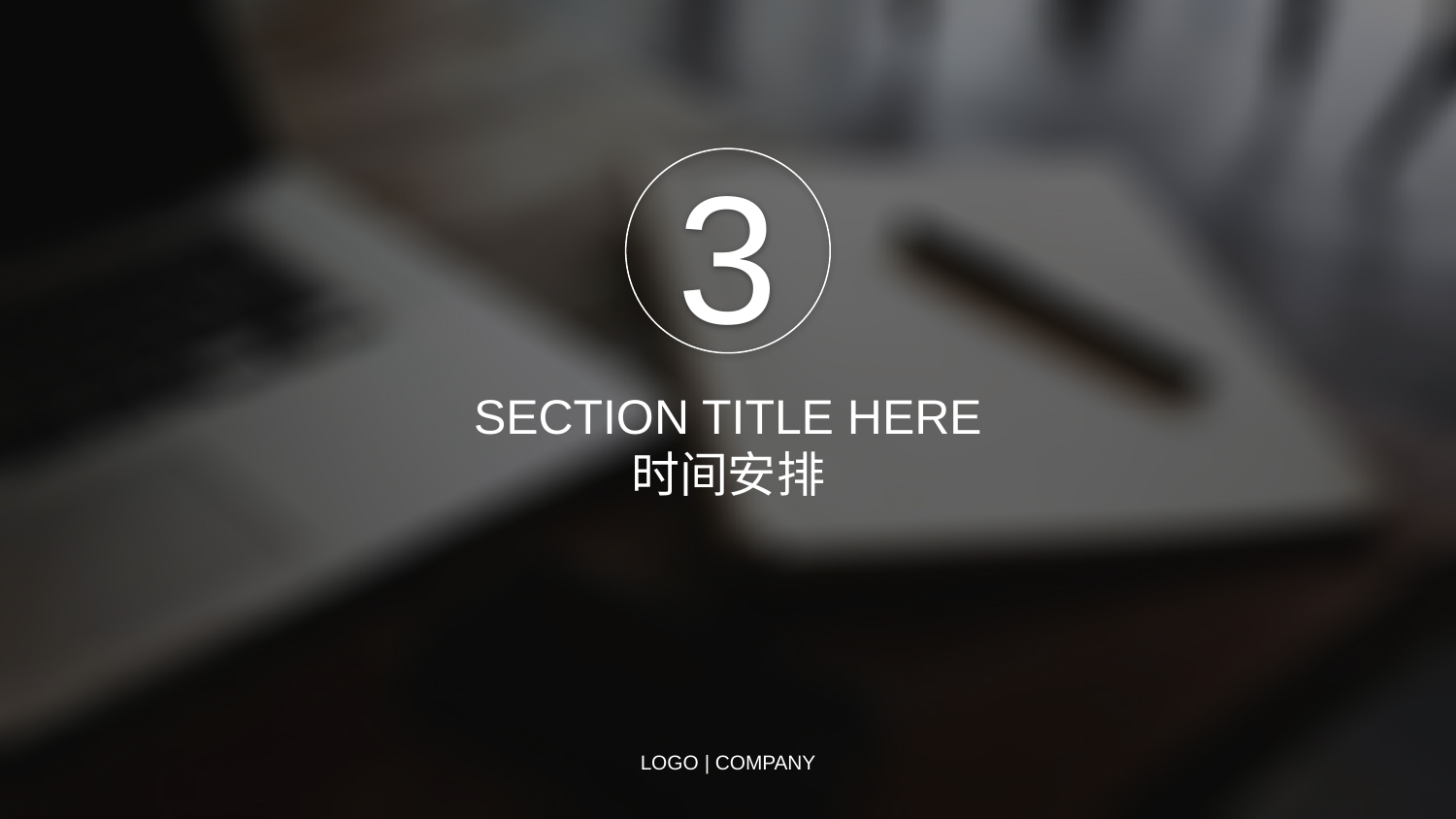

3
SECTION TITLE HERE
时间安排
LOGO | COMPANY